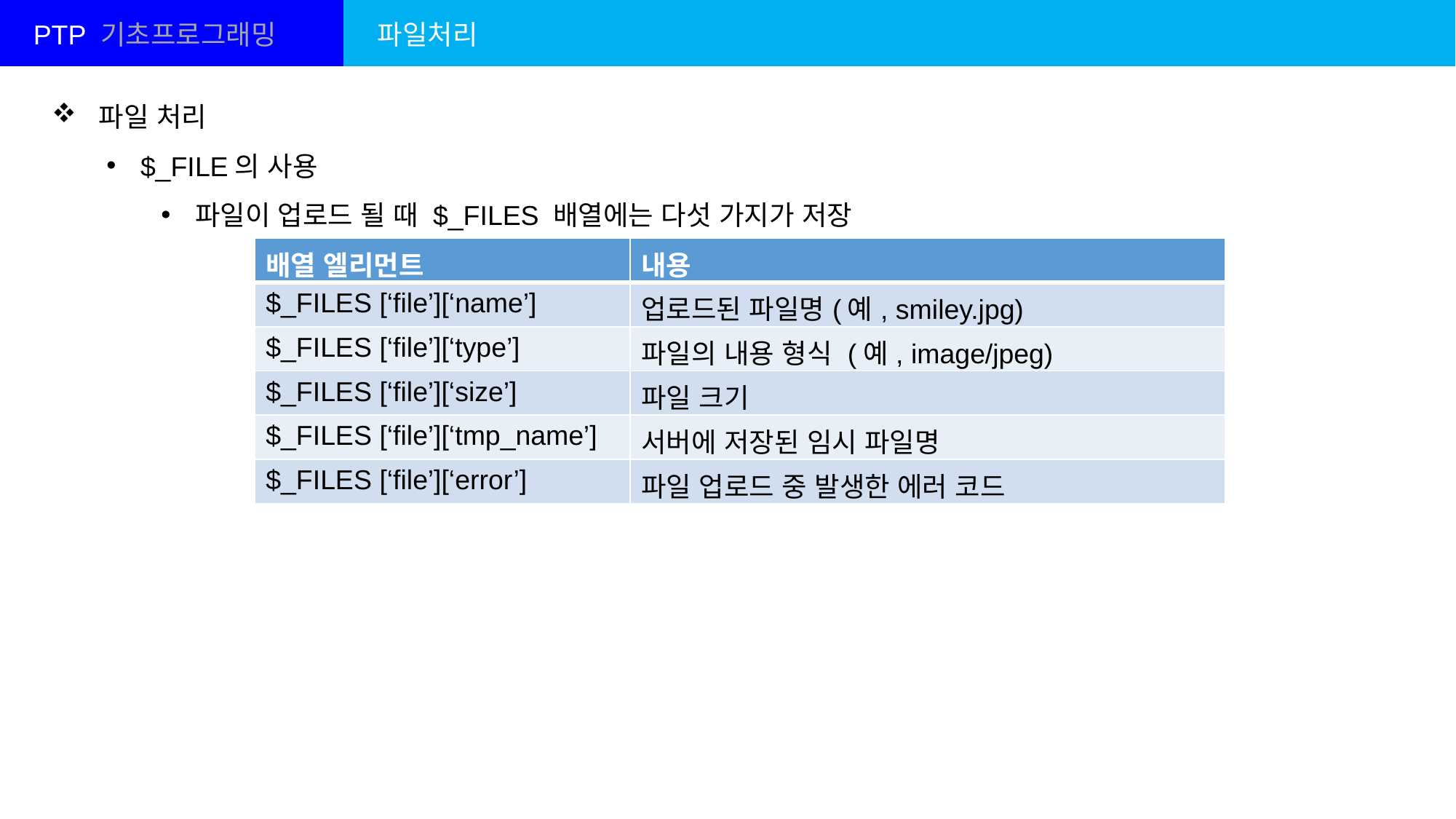

PTP 기초프로그래밍
파일처리
 파일 처리
$_FILE의 사용
파일이 업로드 될 때 $_FILES 배열에는 다섯 가지가 저장

| 배열 엘리먼트 | 내용 |
| --- | --- |
| $\_FILES [‘file’][‘name’] | 업로드된 파일명(예, smiley.jpg) |
| $\_FILES [‘file’][‘type’] | 파일의 내용 형식 (예, image/jpeg) |
| $\_FILES [‘file’][‘size’] | 파일 크기 |
| $\_FILES [‘file’][‘tmp\_name’] | 서버에 저장된 임시 파일명 |
| $\_FILES [‘file’][‘error’] | 파일 업로드 중 발생한 에러 코드 |